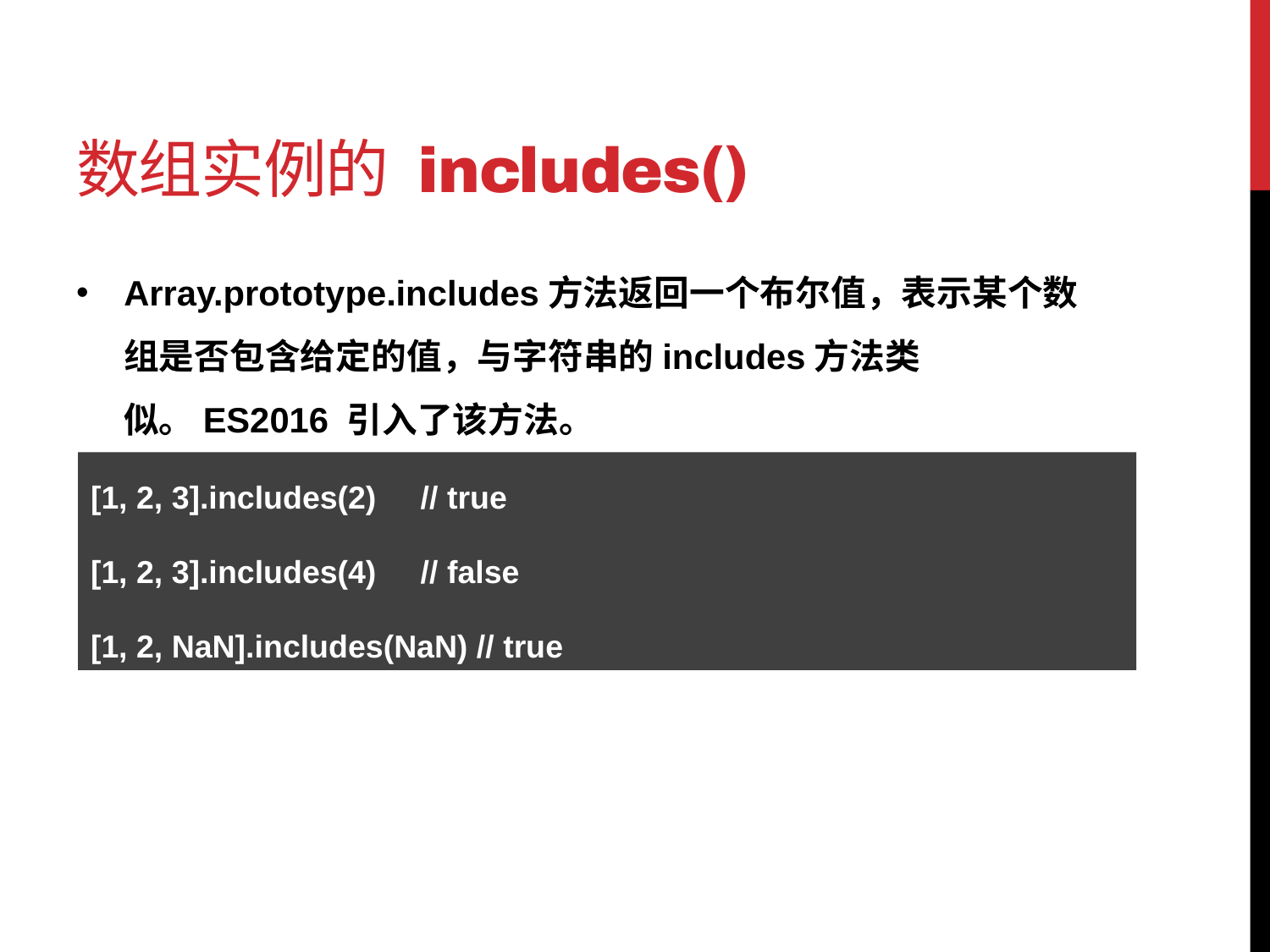

# 数组实例的 includes()
Array.prototype.includes方法返回一个布尔值，表示某个数组是否包含给定的值，与字符串的includes方法类似。ES2016 引入了该方法。

[1, 2, 3].includes(2)     // true
[1, 2, 3].includes(4)     // false
[1, 2, NaN].includes(NaN) // true